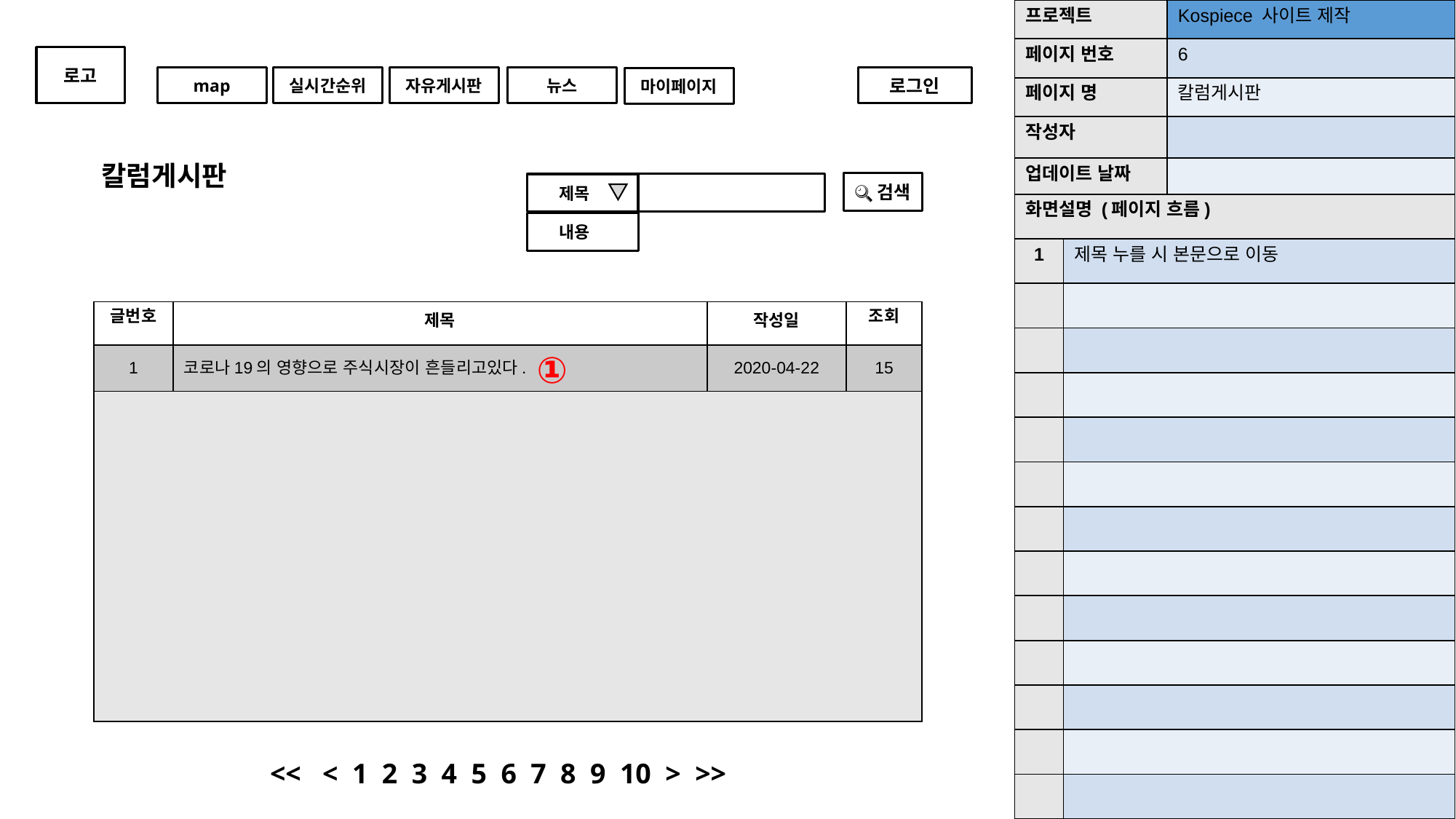

| 프로젝트 | Kospiece 사이트 제작 |
| --- | --- |
| 페이지 번호 | 6 |
| 페이지 명 | 칼럼게시판 |
| 작성자 |  |
| 업데이트 날짜 |  |
로고
map
실시간순위
자유게시판
뉴스
로그인
마이페이지
칼럼게시판
🔍검색

    제목

| 화면설명 (페이지 흐름) |  |
| --- | --- |
| 1 | 제목 누를 시 본문으로 이동 |
|  |  |
|  |  |
|  |  |
|  |  |
|  |  |
|  |  |
|  |  |
|  |  |
|  |  |
|  |  |
|  |  |
|  |  |
    내용
| 글번호 | 제목 | 작성일 | 조회 |
| --- | --- | --- | --- |
| 1 | 코로나19의 영향으로 주식시장이 흔들리고있다. | 2020-04-22 | 15 |
|  |  |  |  |
①
<<   <  1  2  3  4  5  6  7  8  9  10  >  >>